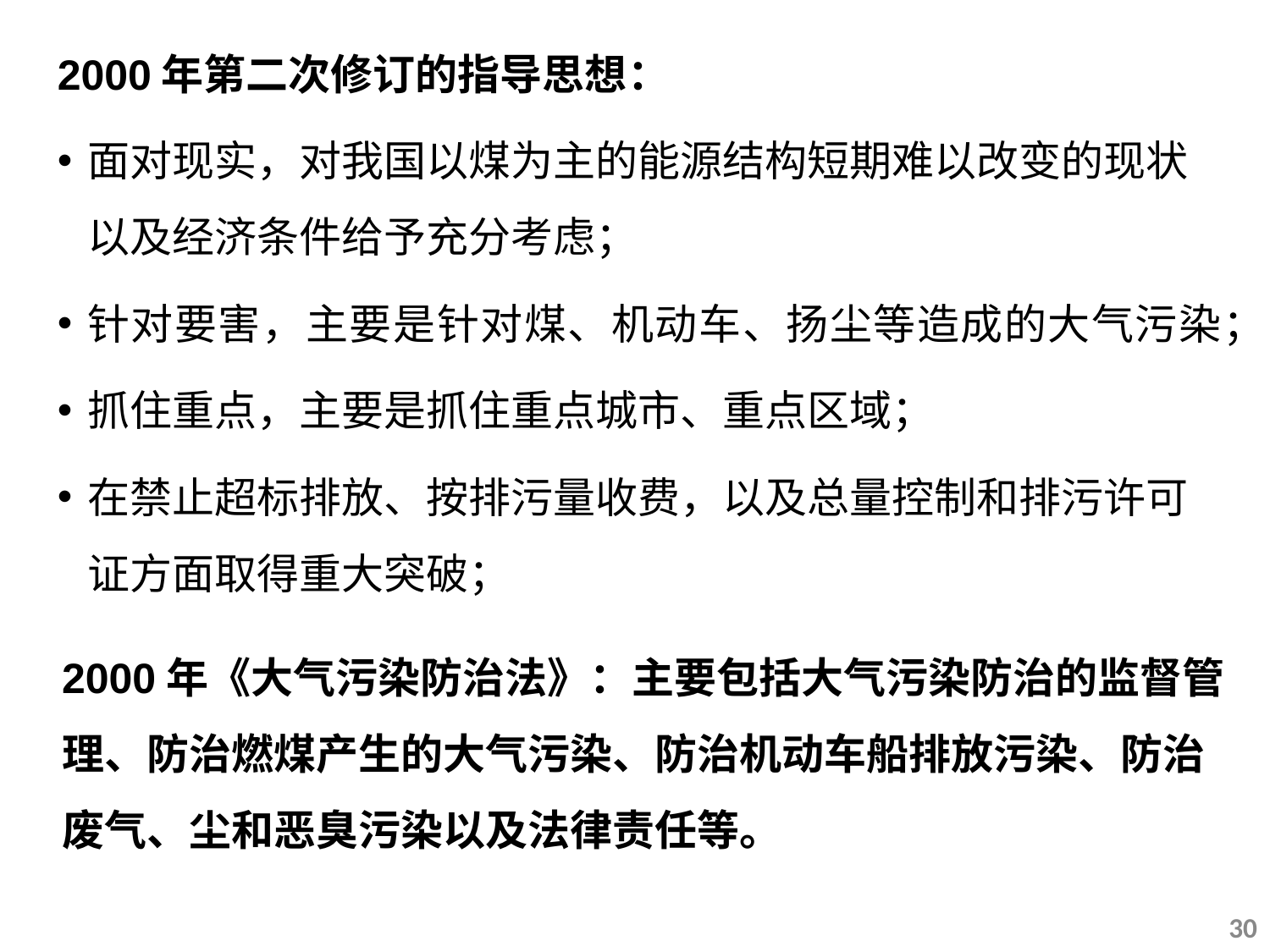

2000年第二次修订的指导思想：
面对现实，对我国以煤为主的能源结构短期难以改变的现状以及经济条件给予充分考虑；
针对要害，主要是针对煤、机动车、扬尘等造成的大气污染；
抓住重点，主要是抓住重点城市、重点区域；
在禁止超标排放、按排污量收费，以及总量控制和排污许可证方面取得重大突破；
2000年《大气污染防治法》：主要包括大气污染防治的监督管理、防治燃煤产生的大气污染、防治机动车船排放污染、防治废气、尘和恶臭污染以及法律责任等。
30